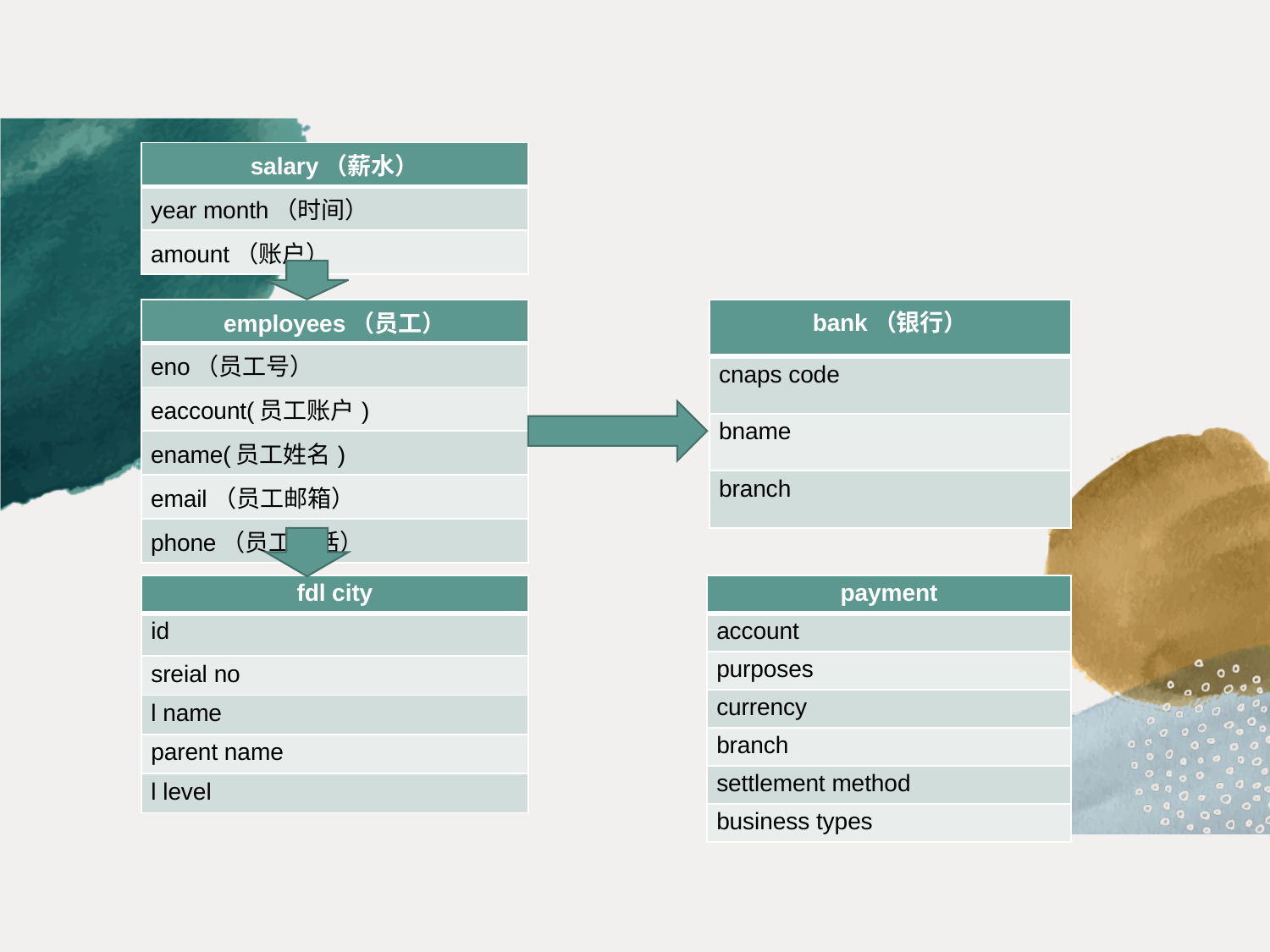

| salary（薪水） |
| --- |
| year month（时间） |
| amount（账户） |

| bank（银行） |
| --- |
| cnaps code |
| bname |
| branch |
| employees（员工） |
| --- |
| eno（员工号） |
| eaccount(员工账户) |
| ename(员工姓名) |
| email（员工邮箱） |
| phone（员工电话） |

| fdl city |
| --- |
| id |
| sreial no |
| l name |
| parent name |
| l level |
| payment |
| --- |
| account |
| purposes |
| currency |
| branch |
| settlement method |
| business types |